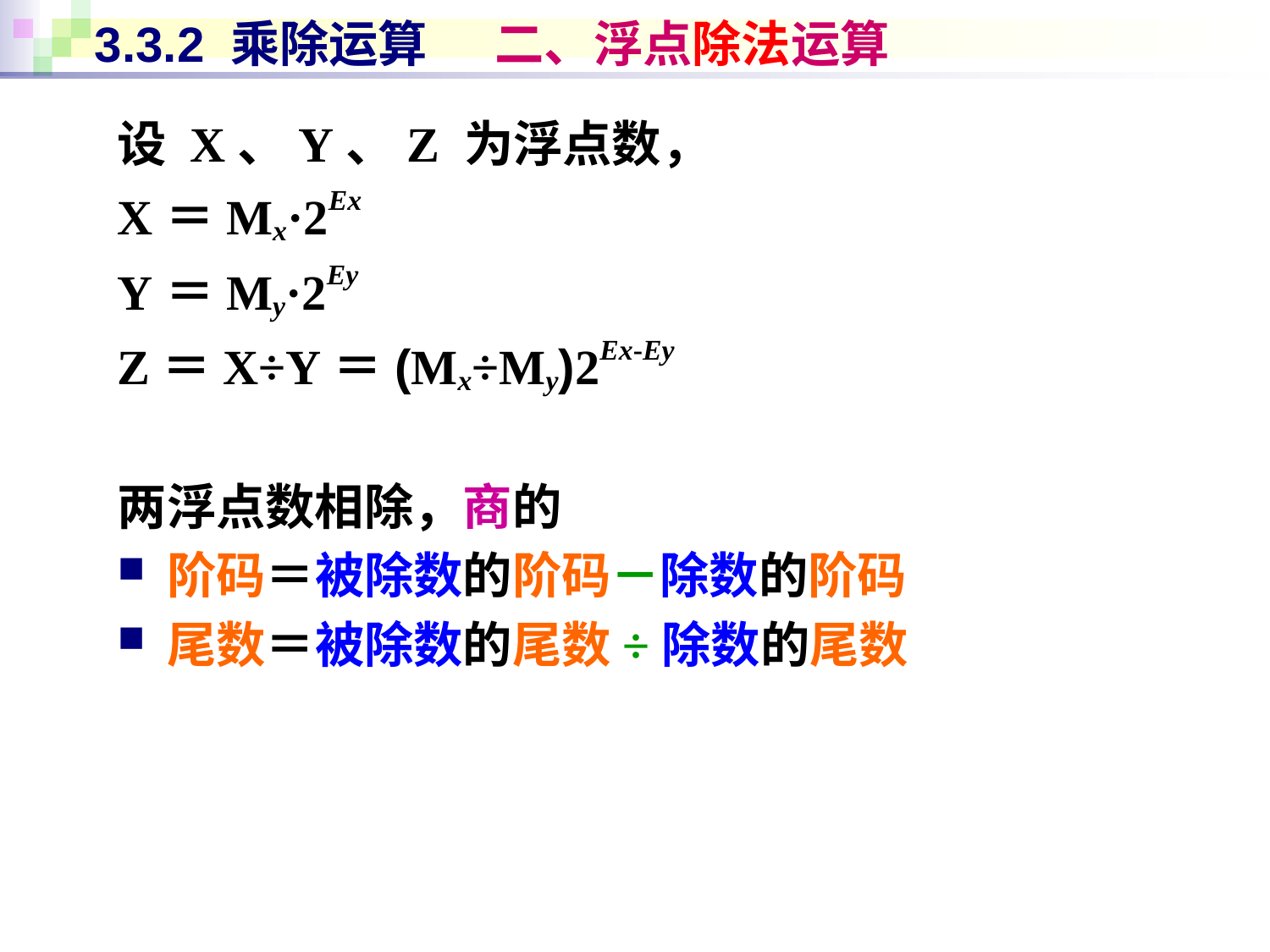

# 3.3.2 乘除运算      二、浮点除法运算
设 X、Y、Z 为浮点数，
X＝Mx·2Ex
Y＝My·2Ey
Z＝X÷Y＝(Mx÷My)2Ex-Ey

两浮点数相除，商的
阶码＝被除数的阶码－除数的阶码
尾数＝被除数的尾数÷除数的尾数
50